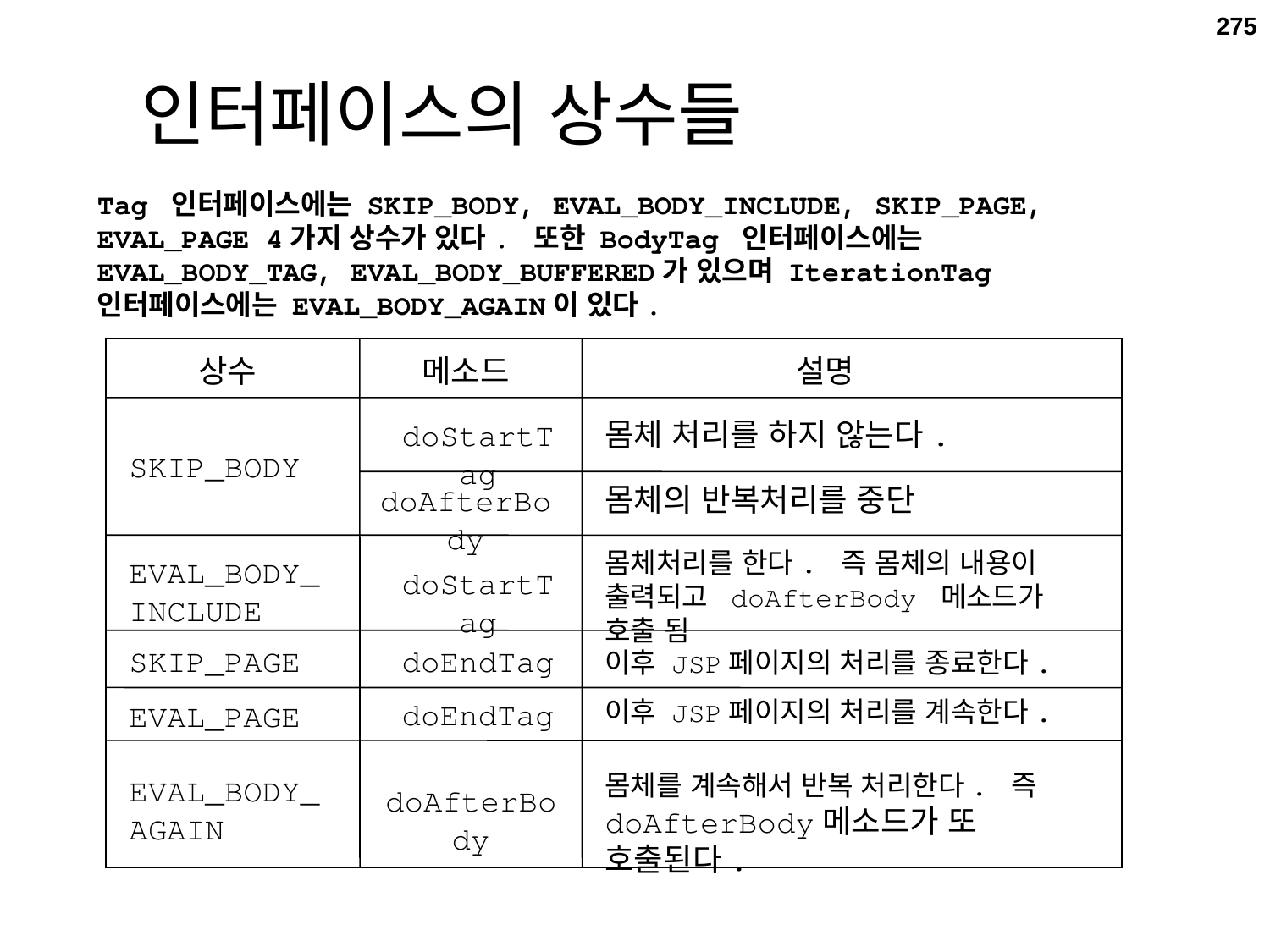

275
 인터페이스의 상수들
Tag 인터페이스에는 SKIP_BODY, EVAL_BODY_INCLUDE, SKIP_PAGE, EVAL_PAGE 4가지 상수가 있다. 또한 BodyTag 인터페이스에는 EVAL_BODY_TAG, EVAL_BODY_BUFFERED가 있으며 IterationTag 인터페이스에는 EVAL_BODY_AGAIN이 있다.

상수
메소드
설명

doStartTag
몸체 처리를 하지 않는다.
SKIP_BODY

doAfterBody
몸체의 반복처리를 중단

몸체처리를 한다. 즉 몸체의 내용이 출력되고  doAfterBody 메소드가 호출 됨
EVAL_BODY_INCLUDE
doStartTag

SKIP_PAGE
doEndTag
이후 JSP페이지의 처리를 종료한다.

doEndTag
이후 JSP페이지의 처리를 계속한다.
EVAL_PAGE

몸체를 계속해서 반복 처리한다. 즉doAfterBody메소드가 또 호출된다.
EVAL_BODY_AGAIN
doAfterBody